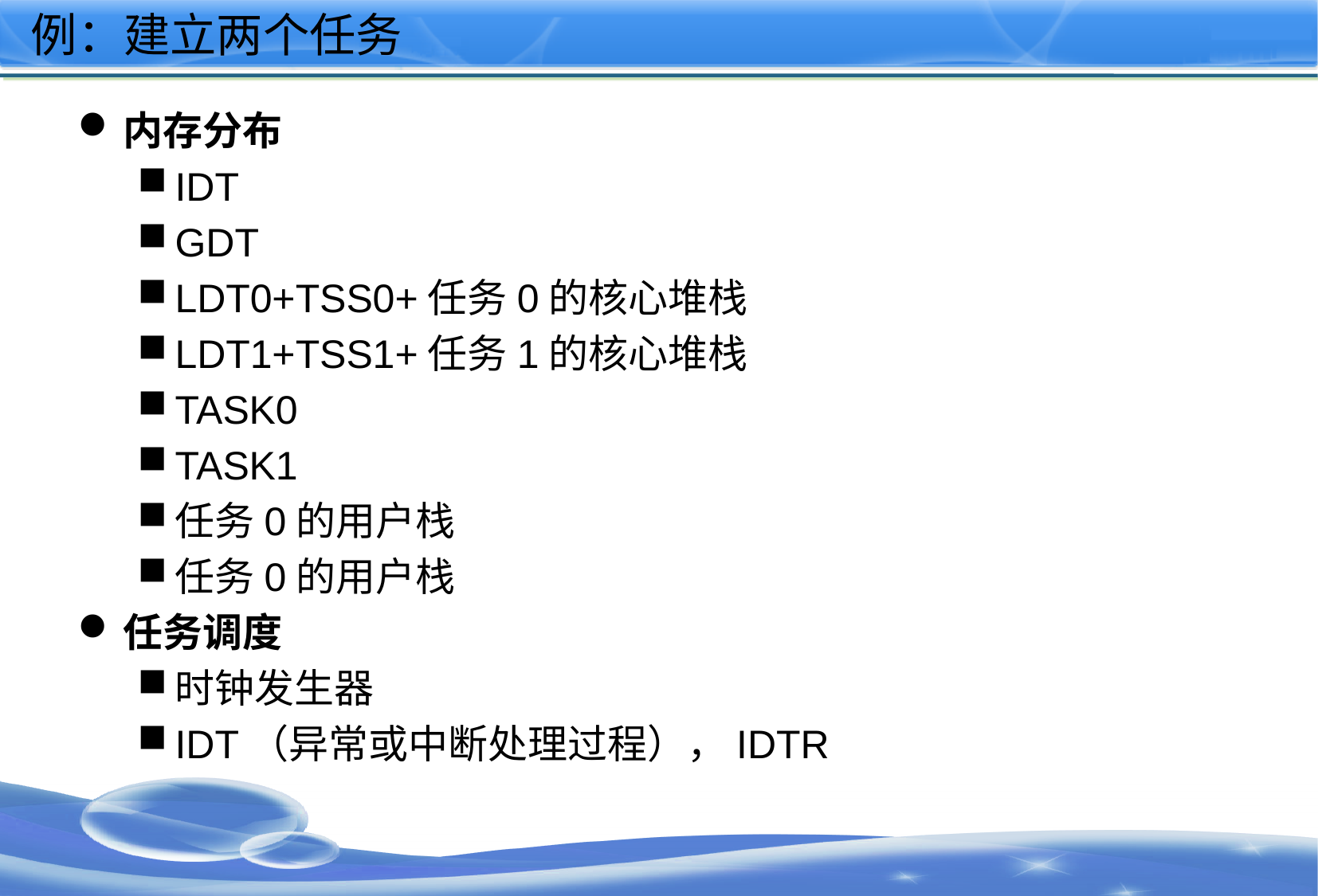

# 例：建立两个任务
内存分布
IDT
GDT
LDT0+TSS0+任务0的核心堆栈
LDT1+TSS1+任务1的核心堆栈
TASK0
TASK1
任务0的用户栈
任务0的用户栈
任务调度
时钟发生器
IDT（异常或中断处理过程），IDTR